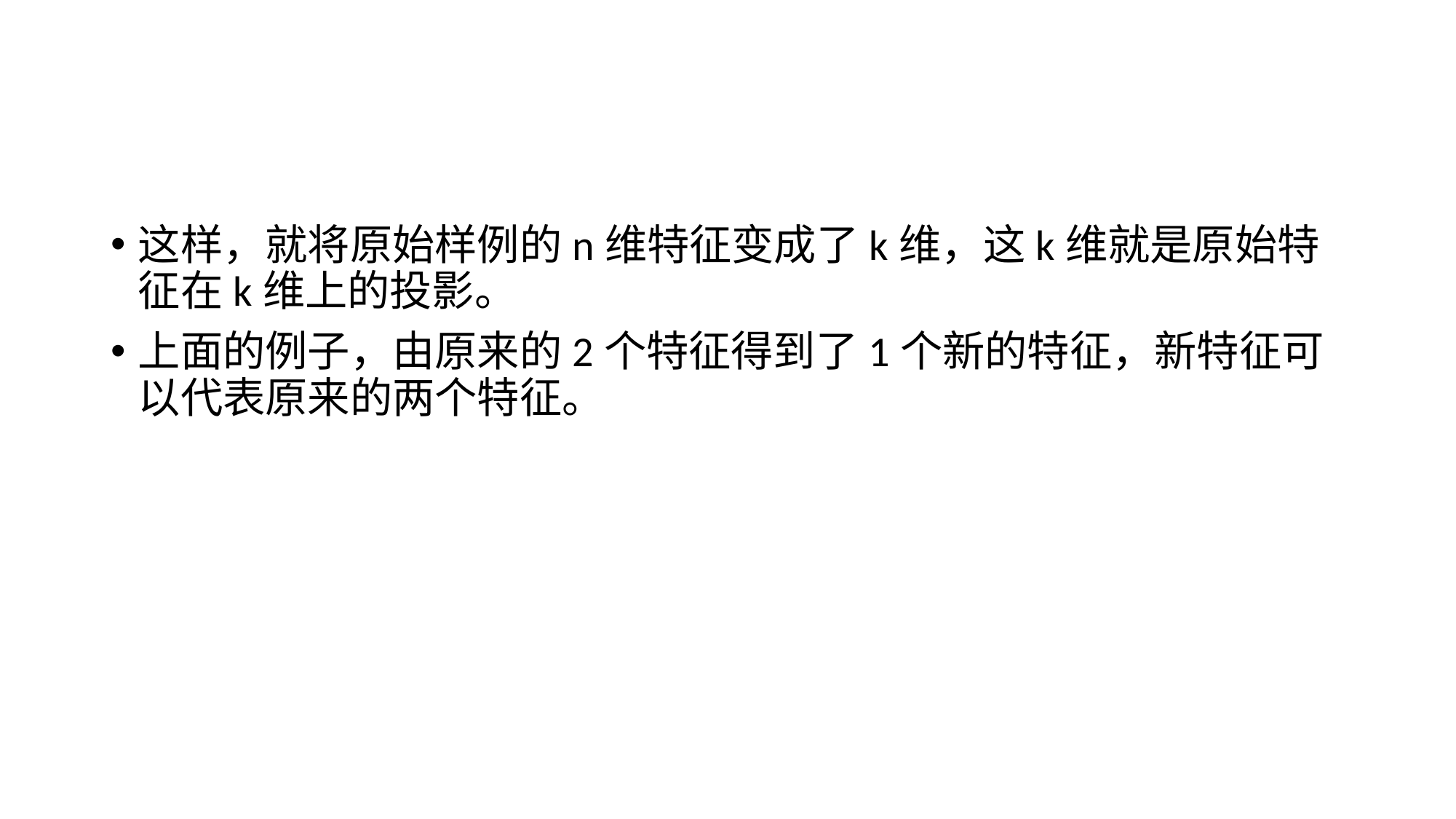

#
这样，就将原始样例的n维特征变成了k维，这k维就是原始特征在k维上的投影。
上面的例子，由原来的2个特征得到了1个新的特征，新特征可以代表原来的两个特征。